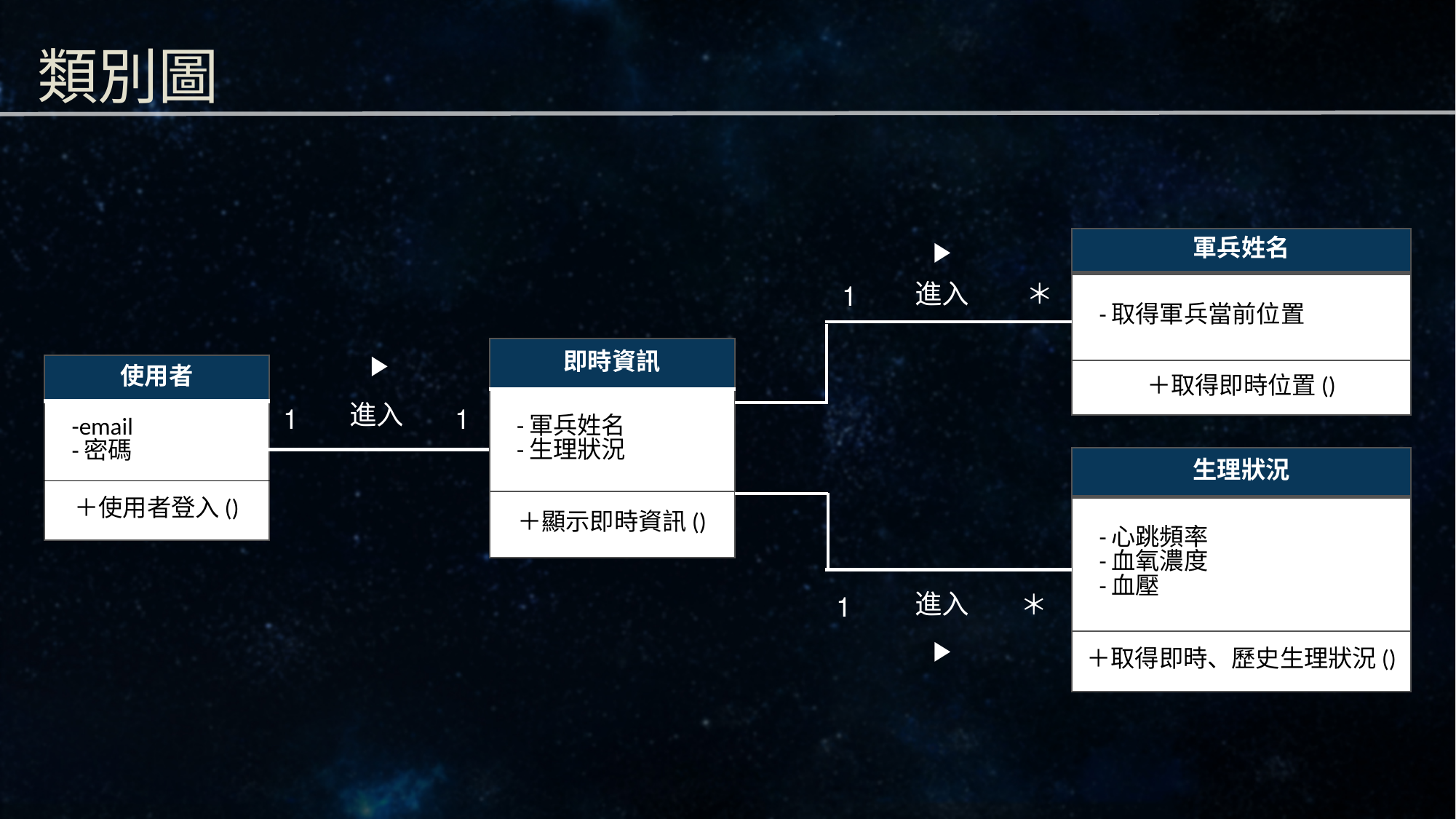

# 類別圖
▶
| 軍兵姓名 |
| --- |
| -取得軍兵當前位置 |
| ＋取得即時位置() |
進入
＊
1

| 即時資訊 |
| --- |
| -軍兵姓名 -生理狀況 |
| ＋顯示即時資訊() |
▶
| 使用者 |
| --- |
| -email -密碼 |
| ＋使用者登入() |
進入
1
1

| 生理狀況 |
| --- |
| -心跳頻率 -血氧濃度 -血壓 |
| ＋取得即時、歷史生理狀況() |

進入
＊
1
▶